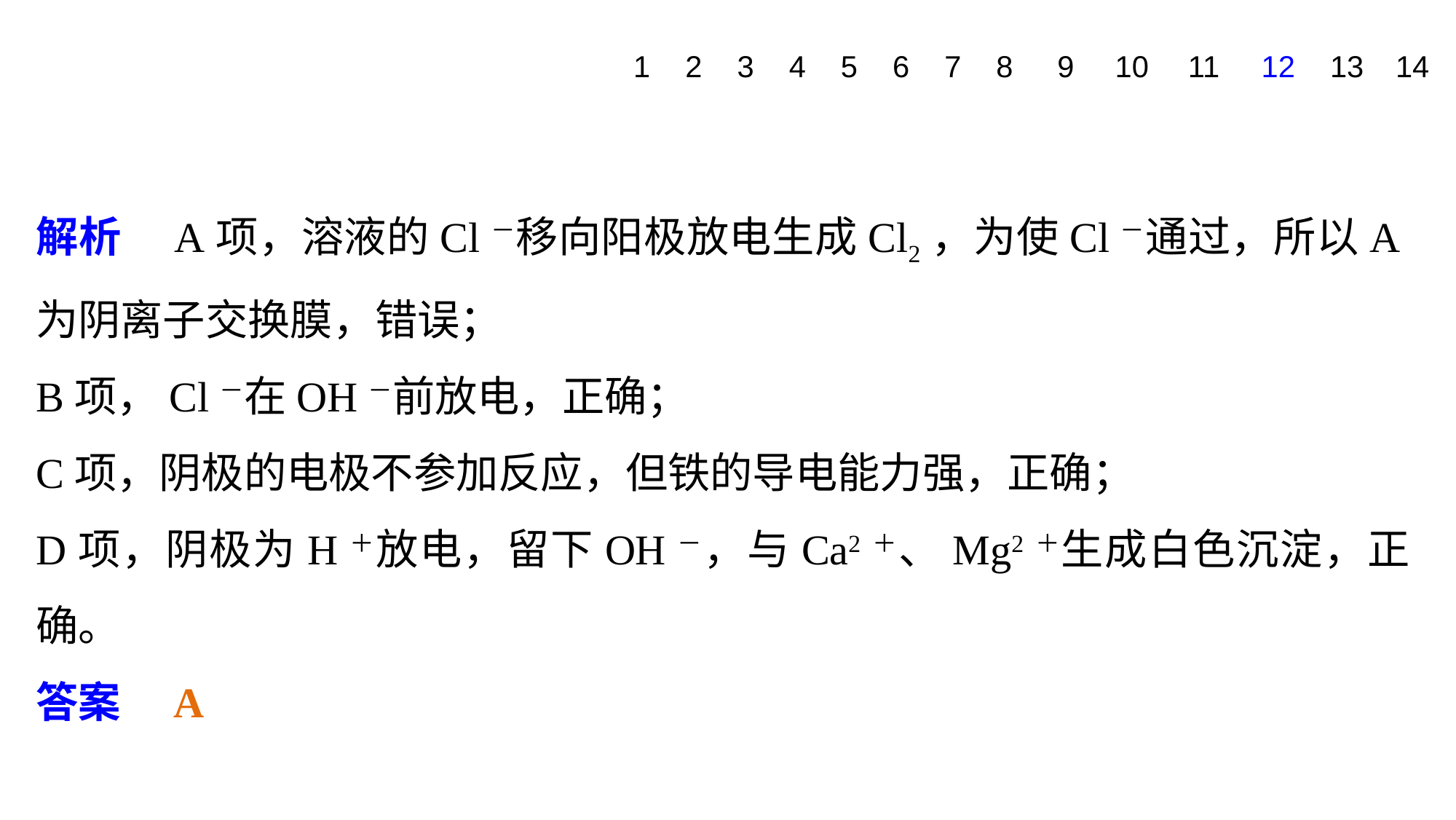

1
2
3
4
5
6
7
8
9
10
11
12
13
14
解析　A项，溶液的Cl－移向阳极放电生成Cl2，为使Cl－通过，所以A为阴离子交换膜，错误；
B项，Cl－在OH－前放电，正确；
C项，阴极的电极不参加反应，但铁的导电能力强，正确；
D项，阴极为H＋放电，留下OH－，与Ca2＋、Mg2＋生成白色沉淀，正确。
答案　A